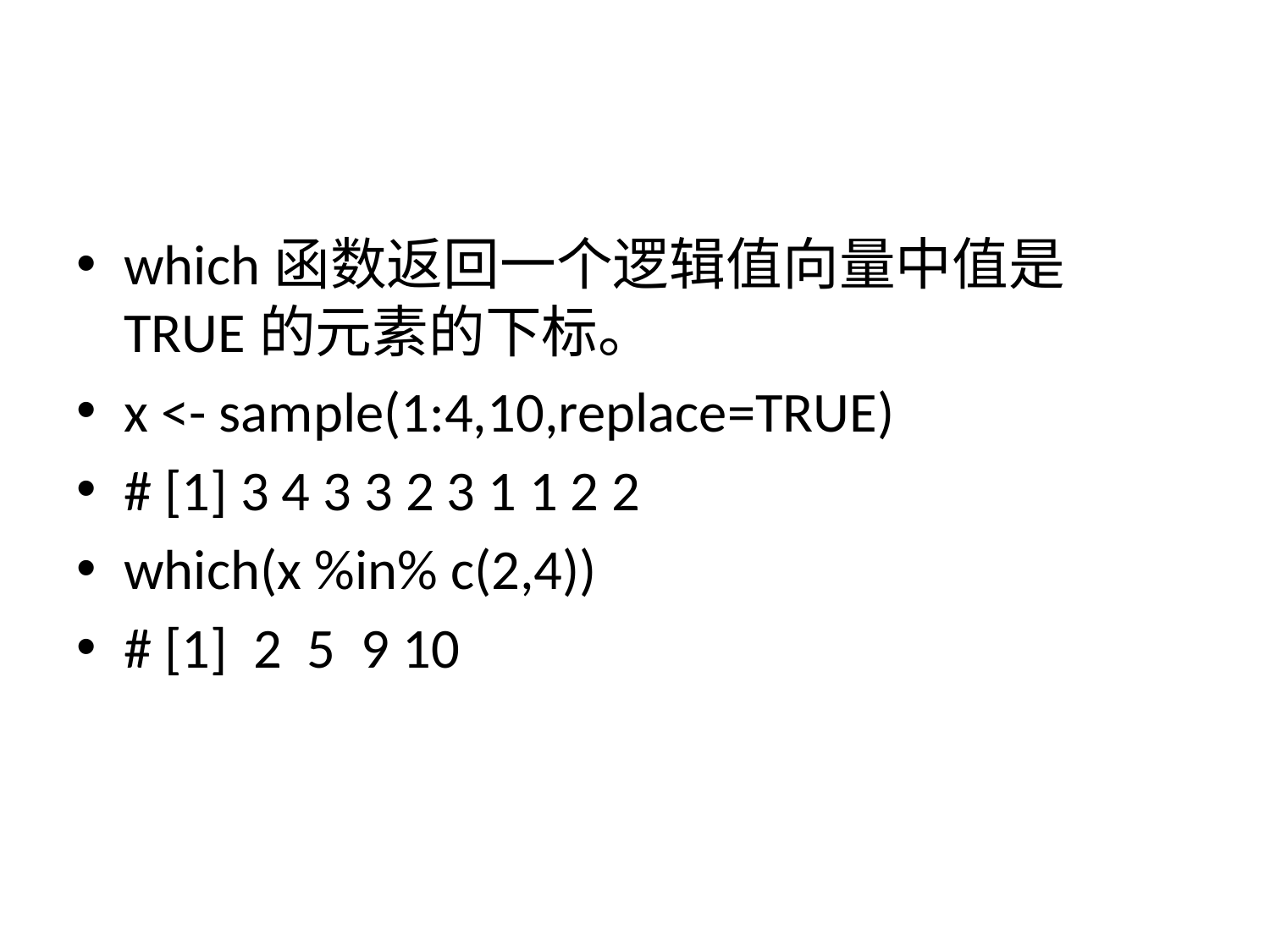

#
which函数返回一个逻辑值向量中值是TRUE的元素的下标。
x <- sample(1:4,10,replace=TRUE)
# [1] 3 4 3 3 2 3 1 1 2 2
which(x %in% c(2,4))
# [1]  2  5  9 10